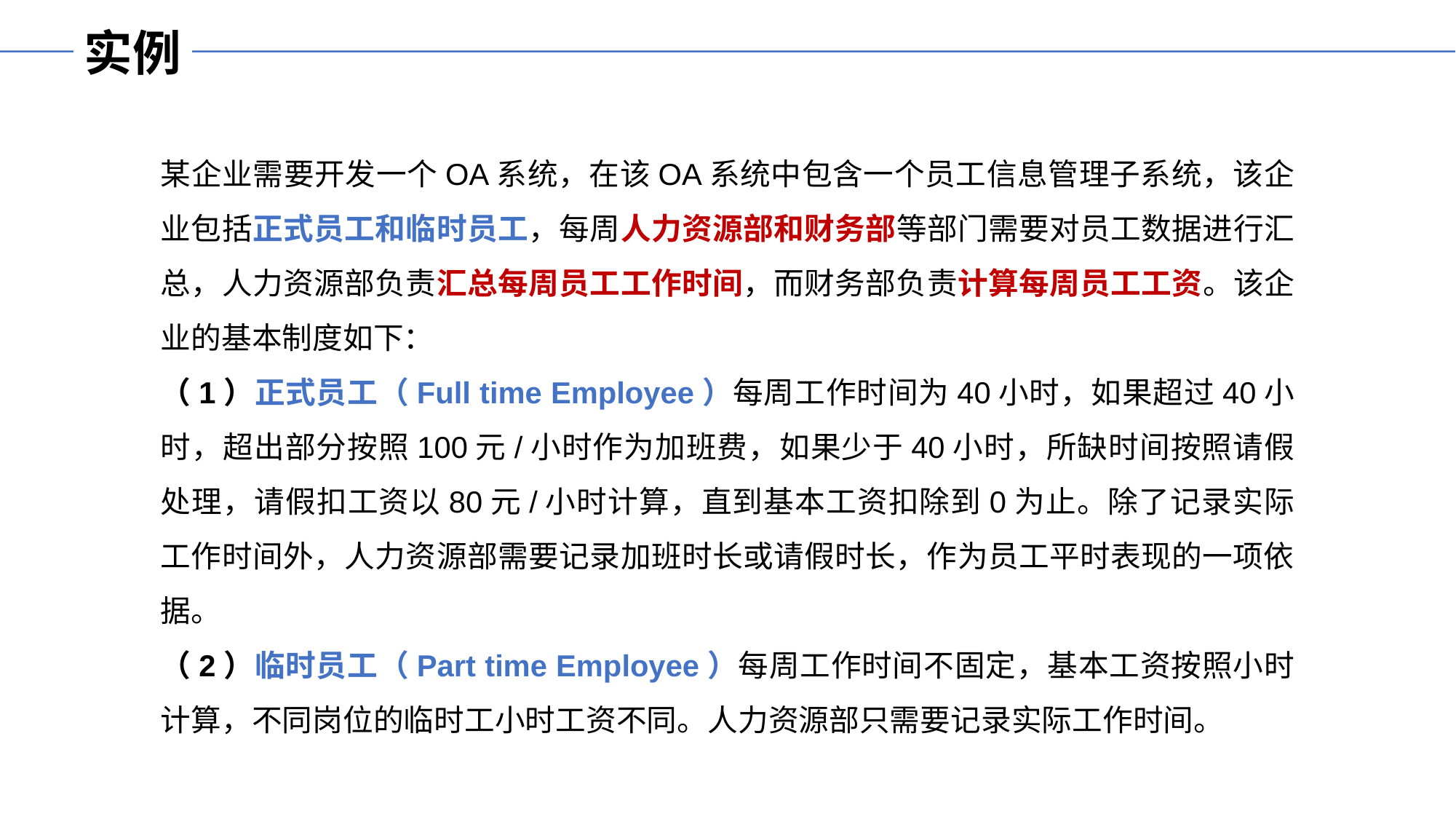

实例
某企业需要开发一个OA系统，在该OA系统中包含一个员工信息管理子系统，该企业包括正式员工和临时员工，每周人力资源部和财务部等部门需要对员工数据进行汇总，人力资源部负责汇总每周员工工作时间，而财务部负责计算每周员工工资。该企业的基本制度如下：
（1）正式员工（Full time Employee）每周工作时间为40小时，如果超过40小时，超出部分按照100元/小时作为加班费，如果少于40小时，所缺时间按照请假处理，请假扣工资以80元/小时计算，直到基本工资扣除到0为止。除了记录实际工作时间外，人力资源部需要记录加班时长或请假时长，作为员工平时表现的一项依据。
（2）临时员工（Part time Employee）每周工作时间不固定，基本工资按照小时计算，不同岗位的临时工小时工资不同。人力资源部只需要记录实际工作时间。